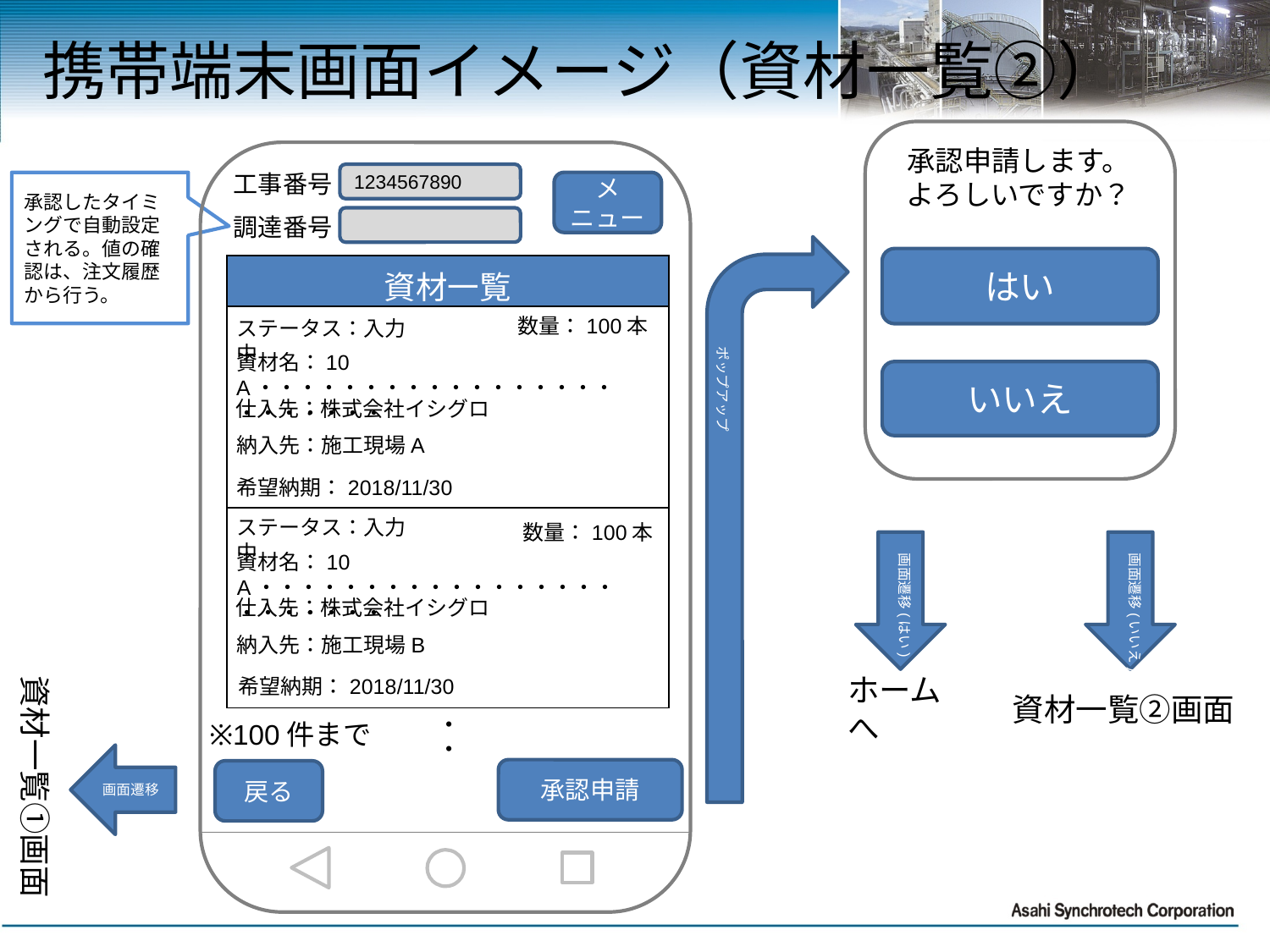

# 携帯端末画面イメージ（資材一覧②）

承認申請します。
よろしいですか？
はい
いいえ

工事番号
1234567890
メニュー
調達番号

ステータス：入力中
資材名：10A・・・・・・・・・・・・・・・・・・・・・・・・
仕入先：株式会社イシグロ
納入先：施工現場A
希望納期：2018/11/30
ステータス：入力中
資材名：10A・・・・・・・・・・・・・・・・・・・・・・・・
仕入先：株式会社イシグロ
納入先：施工現場B
希望納期：2018/11/30
・・
※100件まで
承認申請
戻る

承認したタイミングで自動設定される。値の確認は、注文履歴から行う。

ポップアップ
| 資材一覧 |
| --- |
|  |
|  |
数量：100本
数量：100本
画面遷移(はい)

画面遷移(いいえ)

資材一覧①画面
ホームへ
資材一覧②画面

画面遷移